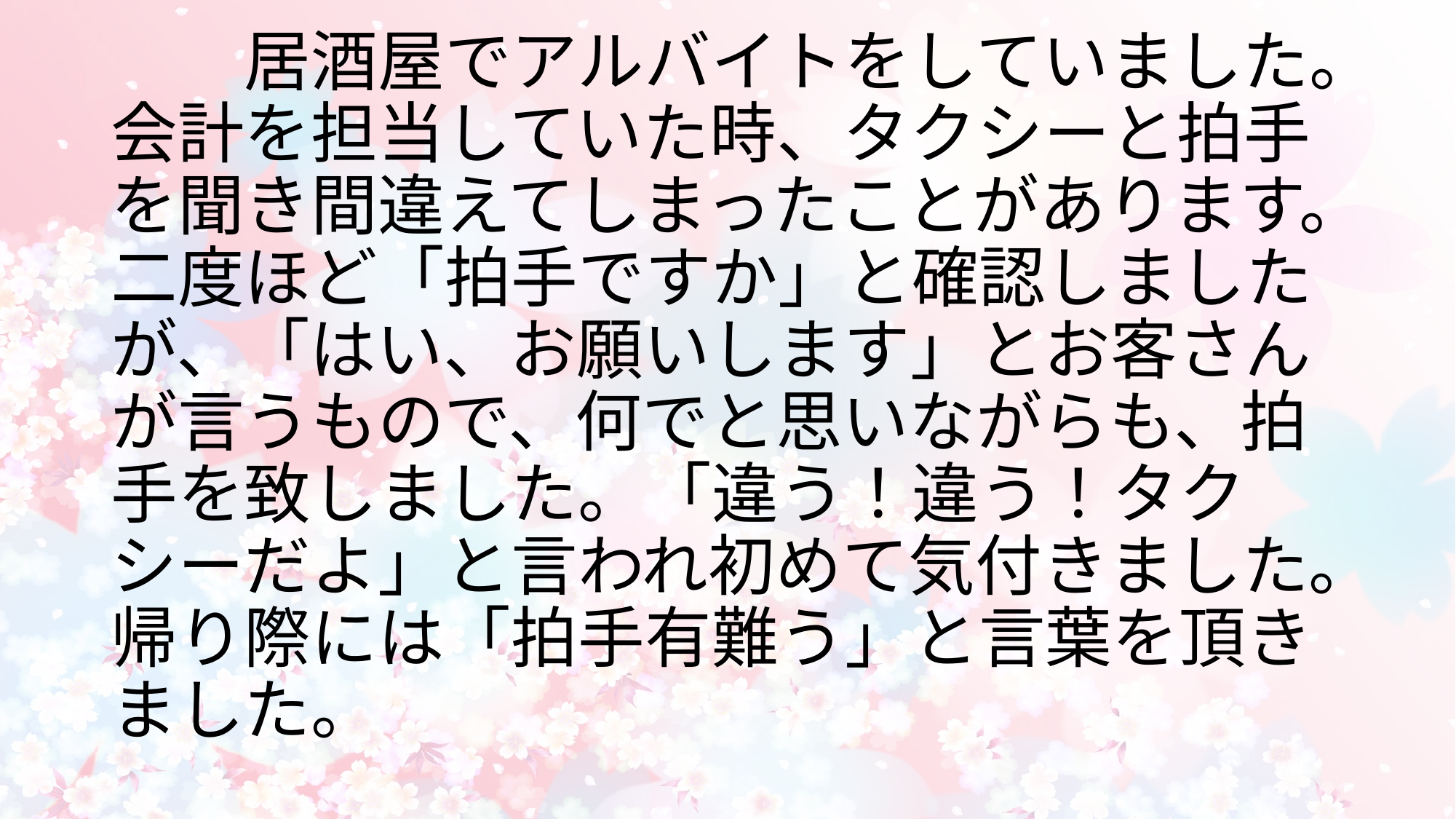

居酒屋でアルバイトをしていました。会計を担当していた時、タクシーと拍手を聞き間違えてしまったことがあります。二度ほど「拍手ですか」と確認しましたが、「はい、お願いします」とお客さんが言うもので、何でと思いながらも、拍手を致しました。「違う！違う！タクシーだよ」と言われ初めて気付きました。帰り際には「拍手有難う」と言葉を頂きました。